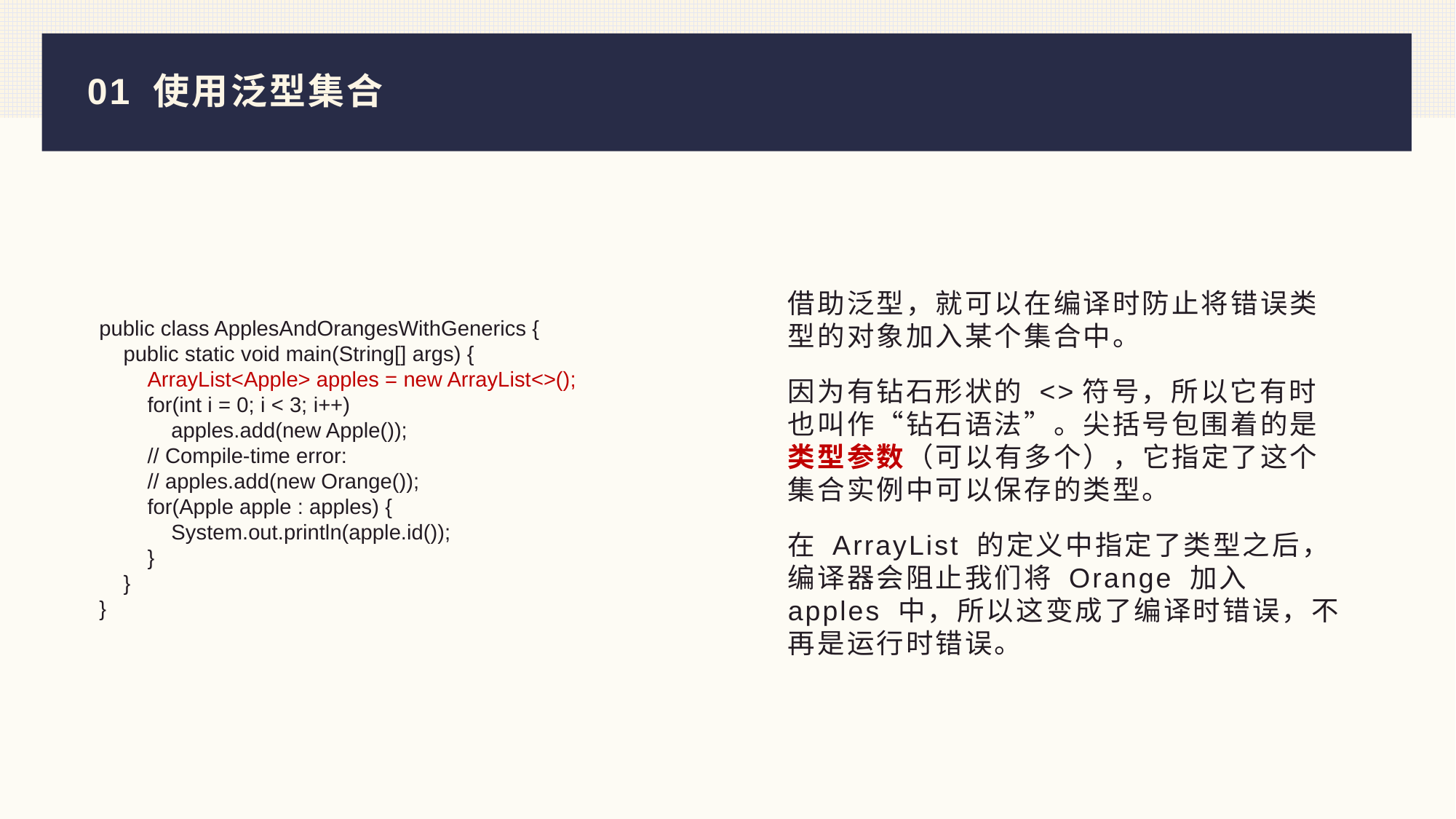

# 01 使用泛型集合
借助泛型，就可以在编译时防止将错误类型的对象加入某个集合中。
因为有钻石形状的 <>符号，所以它有时也叫作“钻石语法”。尖括号包围着的是类型参数（可以有多个），它指定了这个集合实例中可以保存的类型。
在 ArrayList 的定义中指定了类型之后，编译器会阻止我们将 Orange 加入 apples 中，所以这变成了编译时错误，不再是运行时错误。
public class ApplesAndOrangesWithGenerics {
    public static void main(String[] args) {
        ArrayList<Apple> apples = new ArrayList<>();
        for(int i = 0; i < 3; i++)
            apples.add(new Apple());
        // Compile-time error:
        // apples.add(new Orange());
        for(Apple apple : apples) {
            System.out.println(apple.id());
        }
    }
}